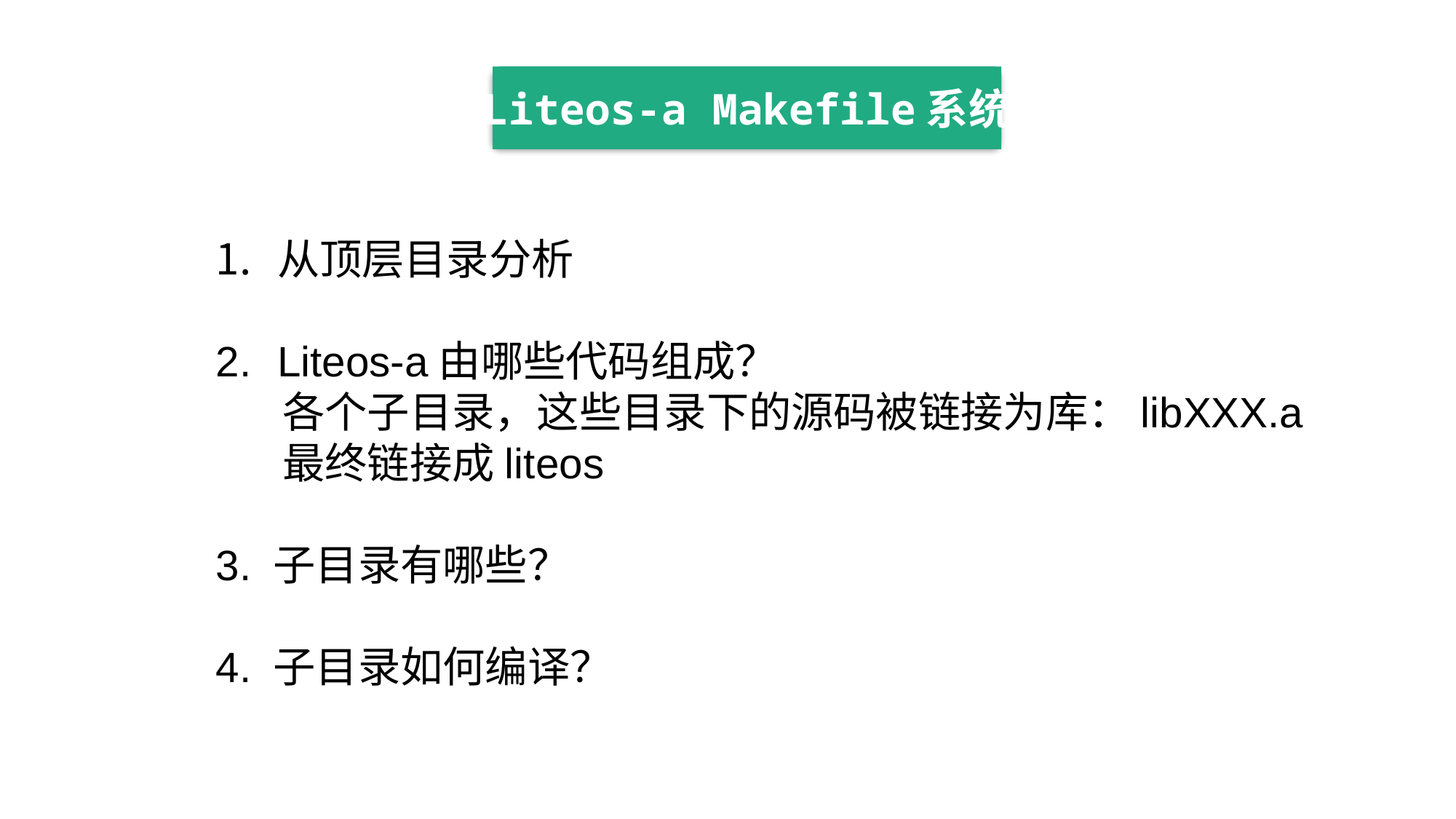

Liteos-a Makefile系统
从顶层目录分析

Liteos-a由哪些代码组成？
      各个子目录，这些目录下的源码被链接为库：libXXX.a
      最终链接成liteos

3. 子目录有哪些？

4. 子目录如何编译？